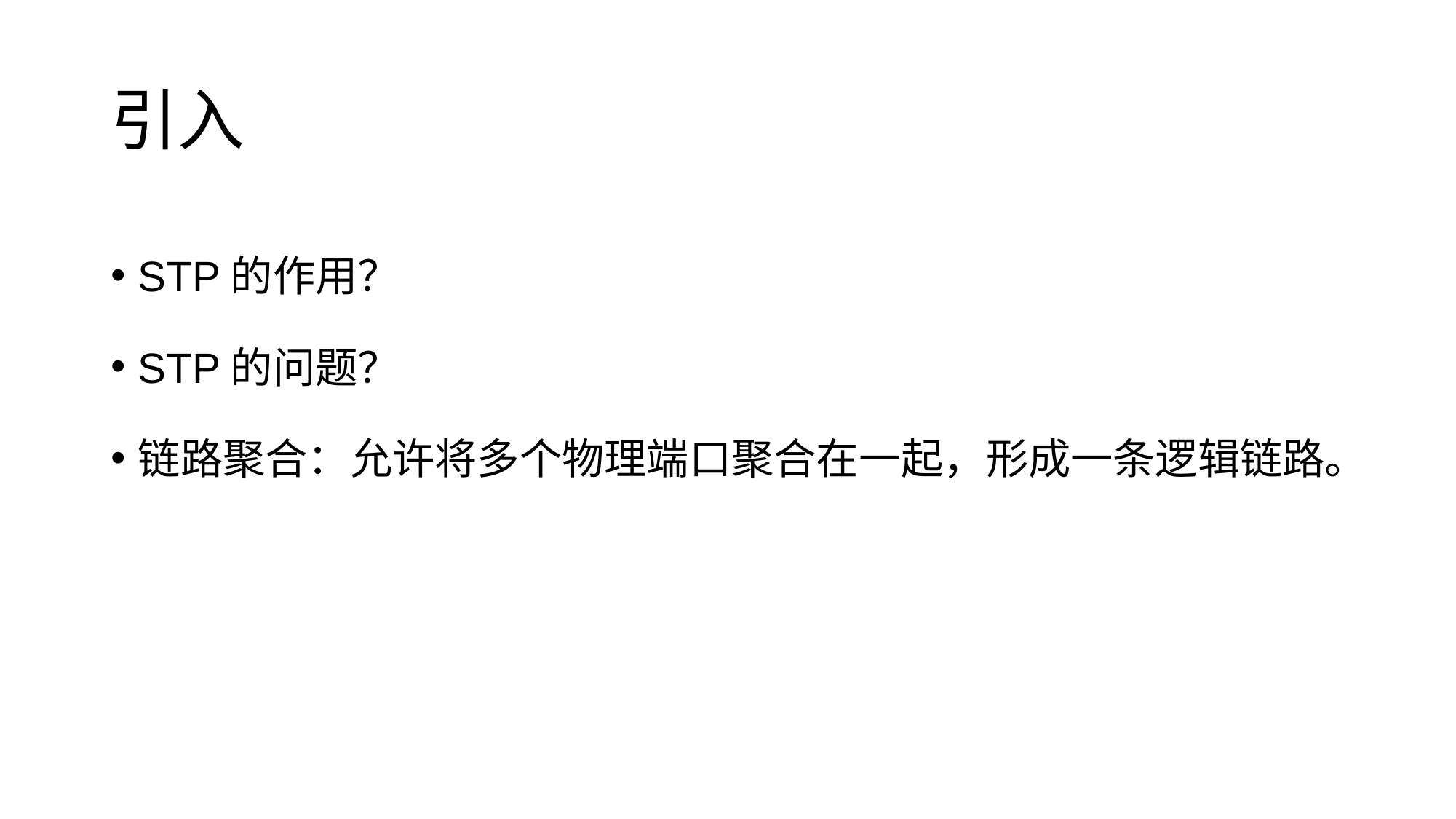

# 引入
STP的作用？
STP的问题？
链路聚合：允许将多个物理端口聚合在一起，形成一条逻辑链路。